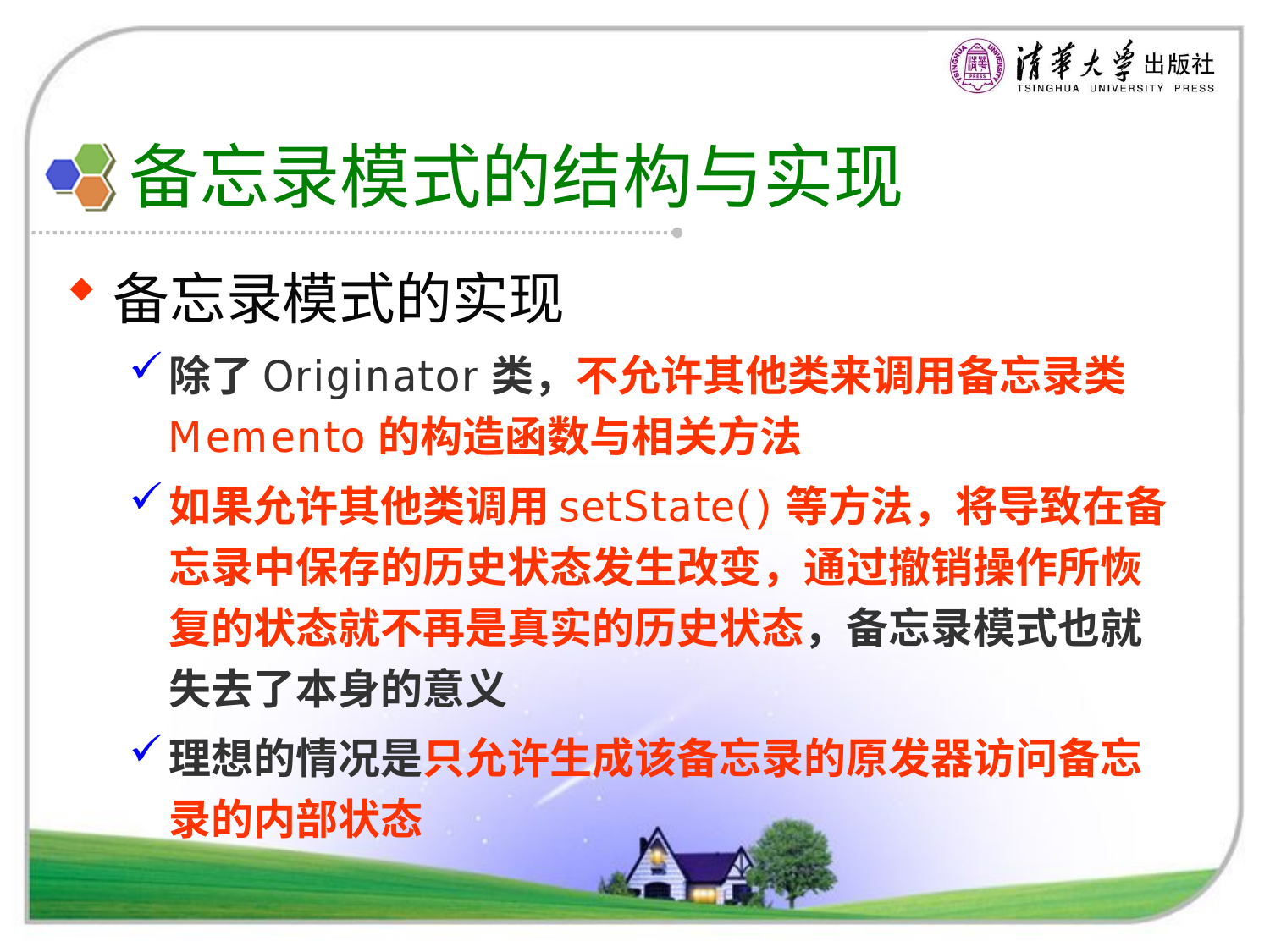

# 备忘录模式的结构与实现
备忘录模式的实现
除了Originator类，不允许其他类来调用备忘录类Memento的构造函数与相关方法
如果允许其他类调用setState()等方法，将导致在备忘录中保存的历史状态发生改变，通过撤销操作所恢复的状态就不再是真实的历史状态，备忘录模式也就失去了本身的意义
理想的情况是只允许生成该备忘录的原发器访问备忘录的内部状态